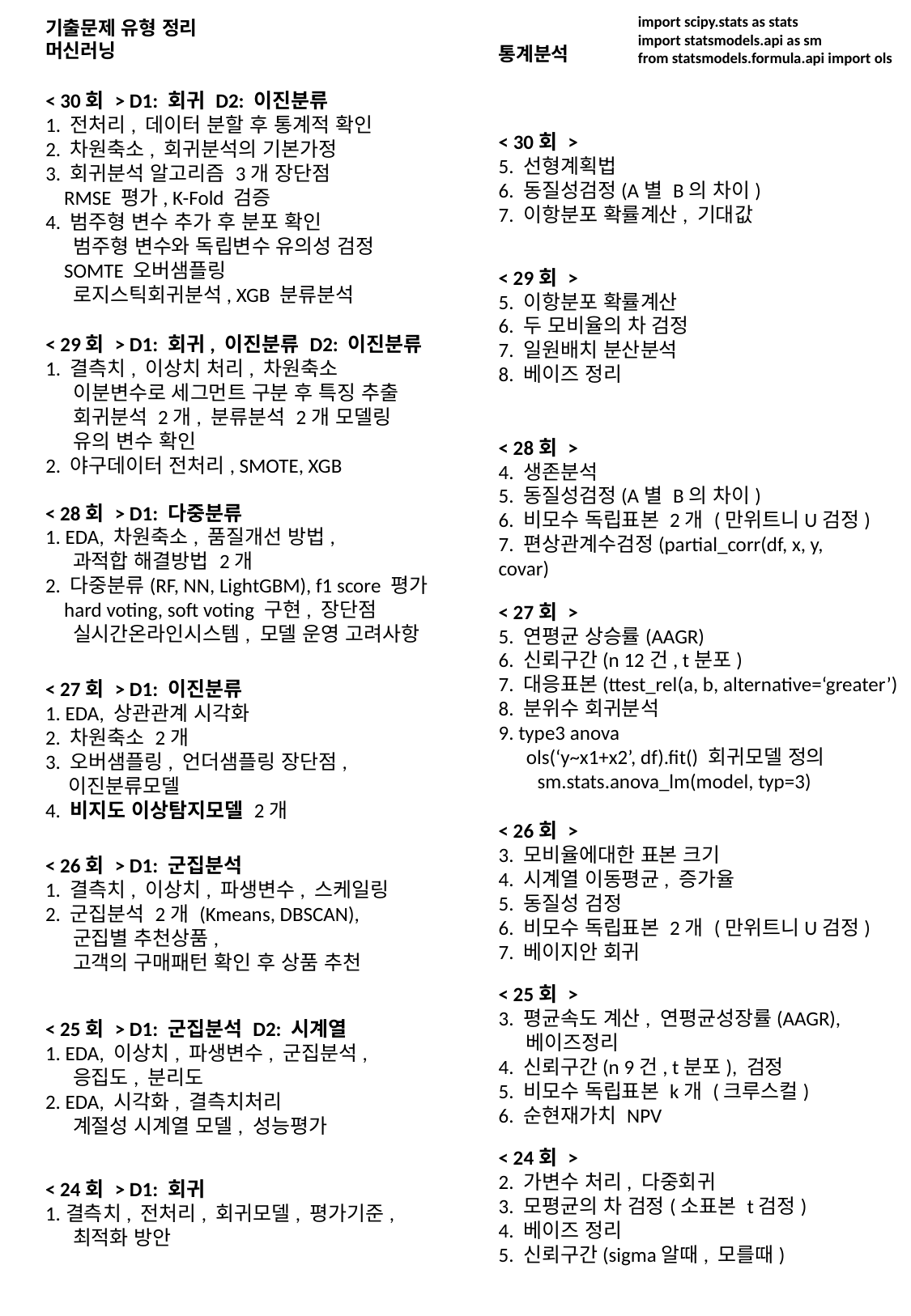

import scipy.stats as stats
import statsmodels.api as sm
from statsmodels.formula.api import ols
기출문제 유형 정리
머신러닝
통계분석
< 30회 > D1: 회귀 D2: 이진분류
1. 전처리, 데이터 분할 후 통계적 확인
2. 차원축소, 회귀분석의 기본가정
3. 회귀분석 알고리즘 3개 장단점
    RMSE 평가, K-Fold 검증
4. 범주형 변수 추가 후 분포 확인
    범주형 변수와 독립변수 유의성 검정
    SOMTE 오버샘플링
    로지스틱회귀분석, XGB 분류분석
< 30회 >
5. 선형계획법
6. 동질성검정(A별 B의 차이)
7. 이항분포 확률계산, 기대값
< 29회 >
5. 이항분포 확률계산
6. 두 모비율의 차 검정
7. 일원배치 분산분석
8. 베이즈 정리
< 29회 > D1: 회귀, 이진분류 D2: 이진분류
1. 결측치, 이상치 처리, 차원축소
    이분변수로 세그먼트 구분 후 특징 추출
    회귀분석 2개, 분류분석 2개 모델링
    유의 변수 확인
2. 야구데이터 전처리, SMOTE, XGB
< 28회 >
4. 생존분석
5. 동질성검정(A별 B의 차이)
6. 비모수 독립표본 2개 (만위트니U검정)
7. 편상관계수검정(partial_corr(df, x, y, covar)
< 28회 > D1: 다중분류
1. EDA, 차원축소, 품질개선 방법,
    과적합 해결방법 2개
2. 다중분류(RF, NN, LightGBM), f1 score 평가
    hard voting, soft voting 구현, 장단점
    실시간온라인시스템, 모델 운영 고려사항
< 27회 >
5. 연평균 상승률(AAGR)
6. 신뢰구간(n 12건, t분포)
7. 대응표본(ttest_rel(a, b, alternative=‘greater’)
8. 분위수 회귀분석
9. type3 anova
      ols(‘y~x1+x2’, df).fit() 회귀모델 정의
      sm.stats.anova_lm(model, typ=3)
< 27회 > D1: 이진분류
1. EDA, 상관관계 시각화
2. 차원축소 2개
3. 오버샘플링, 언더샘플링 장단점,
    이진분류모델
4. 비지도 이상탐지모델 2개
< 26회 >
3. 모비율에대한 표본 크기
4. 시계열 이동평균, 증가율
5. 동질성 검정
6. 비모수 독립표본 2개 (만위트니U검정)
7. 베이지안 회귀
< 26회 > D1: 군집분석
1. 결측치, 이상치, 파생변수, 스케일링
2. 군집분석 2개 (Kmeans, DBSCAN),
    군집별 추천상품,
    고객의 구매패턴 확인 후 상품 추천
< 25회 >
3. 평균속도 계산, 연평균성장률(AAGR),
    베이즈정리
4. 신뢰구간(n 9건, t분포), 검정
5. 비모수 독립표본 k개 (크루스컬)
6. 순현재가치 NPV
< 25회 > D1: 군집분석 D2: 시계열
1. EDA, 이상치, 파생변수, 군집분석,
    응집도, 분리도
2. EDA, 시각화, 결측치처리
    계절성 시계열 모델, 성능평가
< 24회 >
2. 가변수 처리, 다중회귀
3. 모평균의 차 검정(소표본 t검정)
4. 베이즈 정리
5. 신뢰구간(sigma알때, 모를때)
< 24회 > D1: 회귀
1.결측치, 전처리, 회귀모델, 평가기준,
    최적화 방안